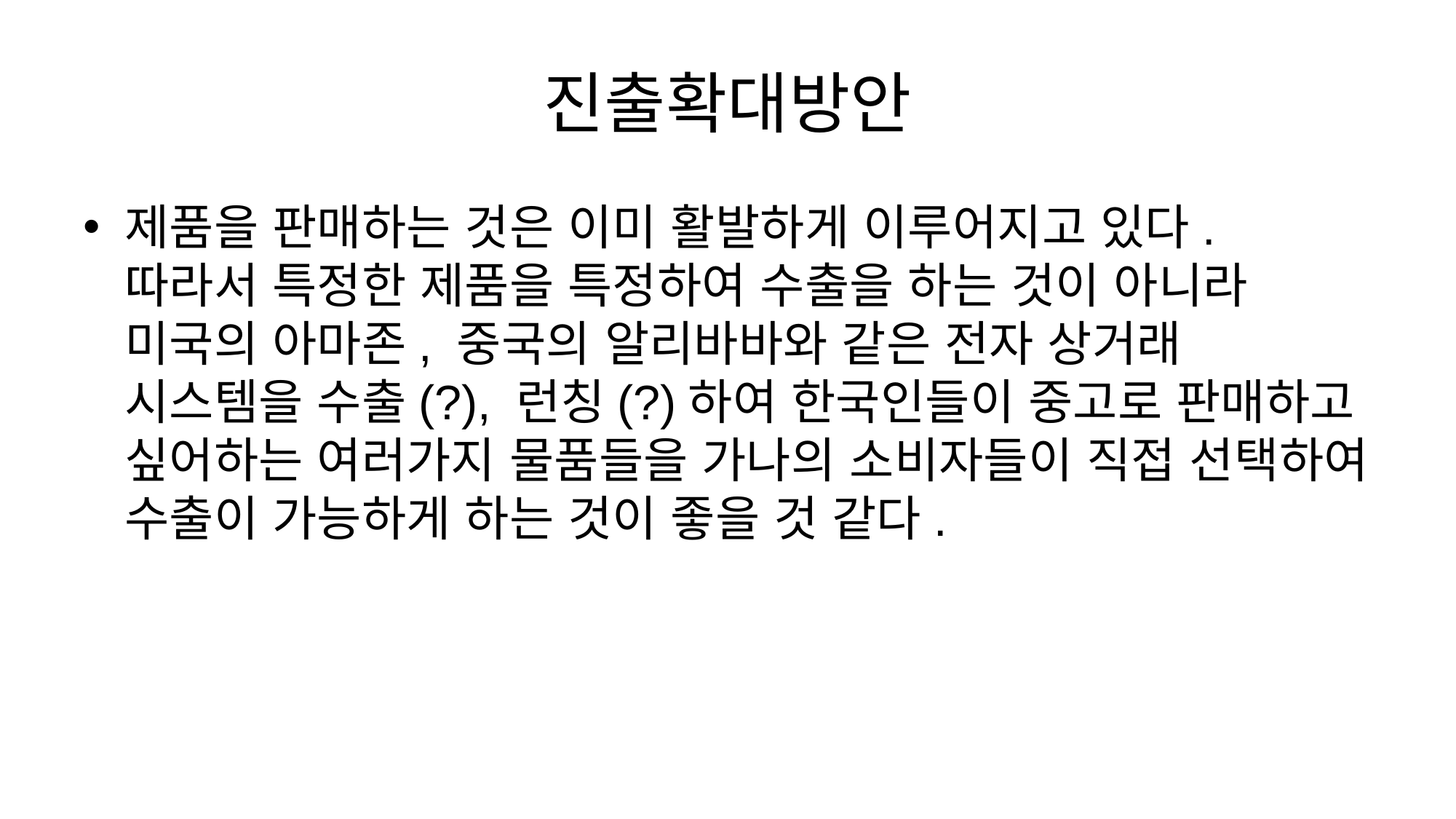

# 진출확대방안
제품을 판매하는 것은 이미 활발하게 이루어지고 있다. 따라서 특정한 제품을 특정하여 수출을 하는 것이 아니라 미국의 아마존, 중국의 알리바바와 같은 전자 상거래 시스템을 수출(?), 런칭(?)하여 한국인들이 중고로 판매하고 싶어하는 여러가지 물품들을 가나의 소비자들이 직접 선택하여 수출이 가능하게 하는 것이 좋을 것 같다.